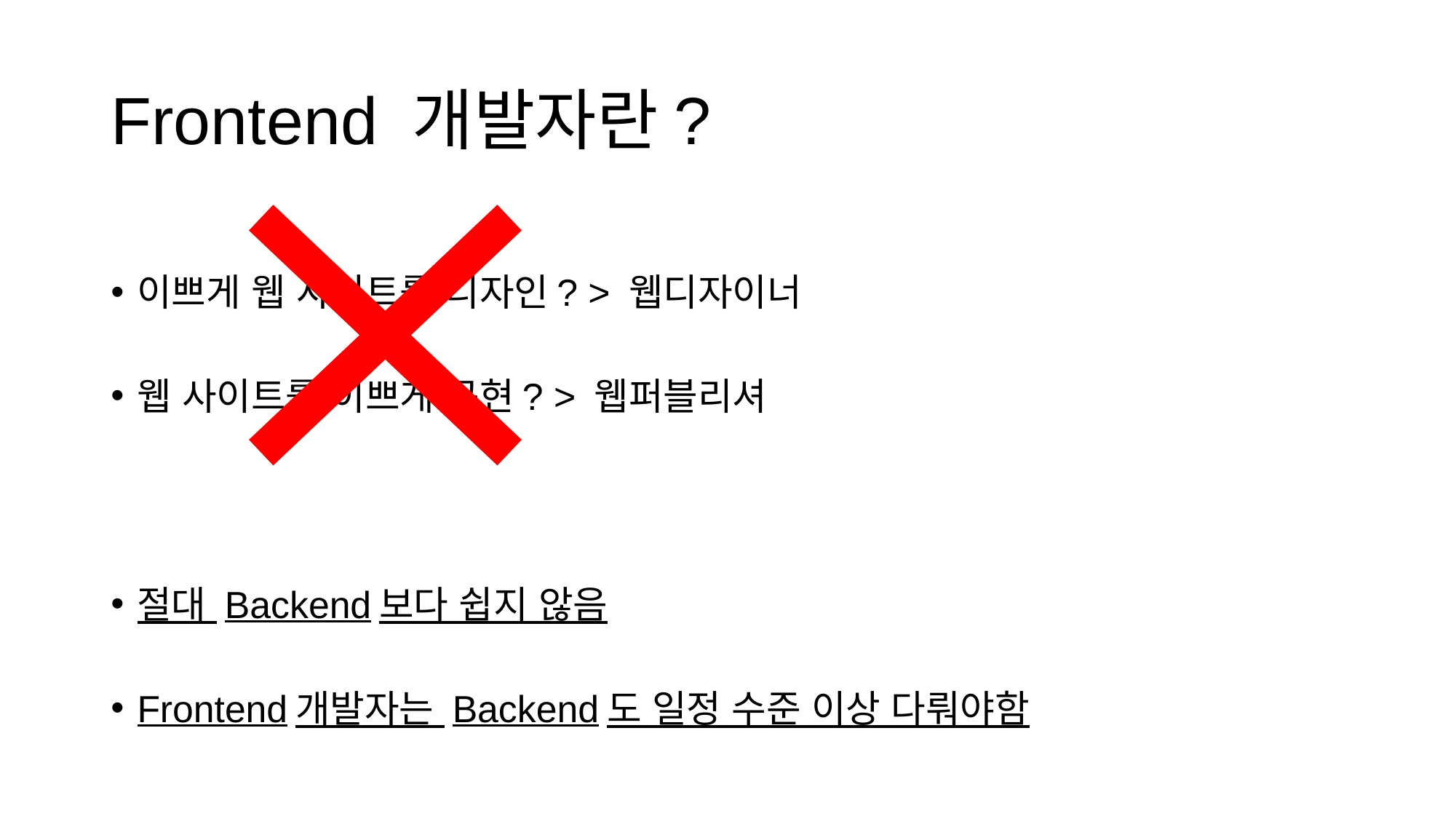

# Frontend 개발자란?

이쁘게 웹 사이트를 디자인? > 웹디자이너
웹 사이트를 이쁘게 구현? > 웹퍼블리셔

절대 Backend보다 쉽지 않음
Frontend개발자는 Backend도 일정 수준 이상 다뤄야함